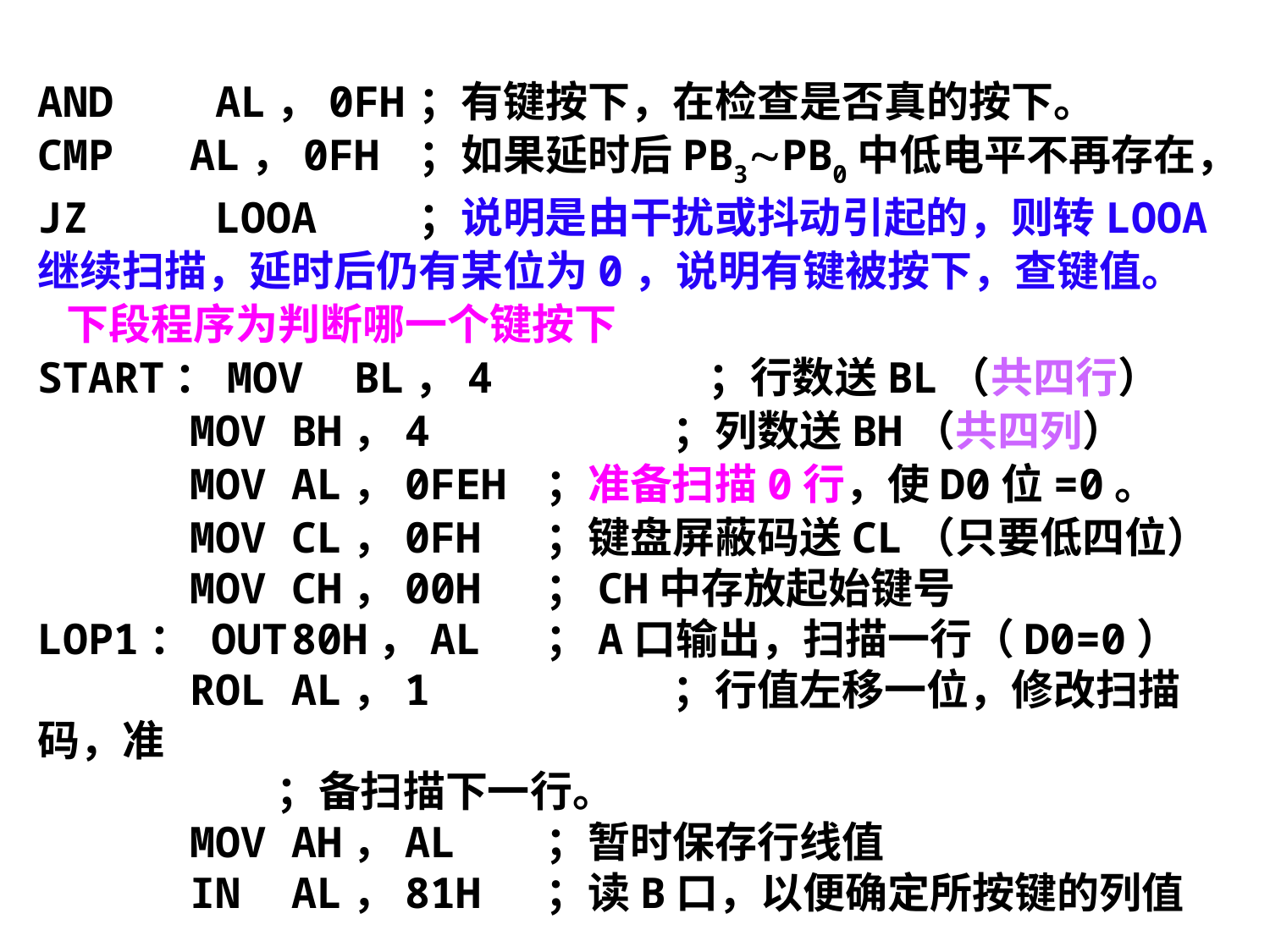

AND    AL，0FH	；有键按下，在检查是否真的按下。
CMP	 AL，0FH	；如果延时后PB3∼PB0中低电平不再存在，
JZ	  LOOA	；说明是由干扰或抖动引起的，则转LOOA继续扫描，延时后仍有某位为0，说明有键被按下，查键值。
  下段程序为判断哪一个键按下
START：MOV  BL，4	      ；行数送BL（共四行）
	 MOV	BH，4		；列数送BH（共四列）
	 MOV	AL，0FEH	；准备扫描0行，使D0位=0。
	 MOV	CL，0FH	；键盘屏蔽码送CL（只要低四位）
	 MOV	CH，00H	；CH中存放起始键号
LOP1： OUT	80H，AL	；A口输出，扫描一行（D0=0）
	 ROL	AL，1		；行值左移一位，修改扫描码，准
                        ；备扫描下一行。
	 MOV	AH，AL	；暂时保存行线值
	 IN	AL，81H	；读B口，以便确定所按键的列值